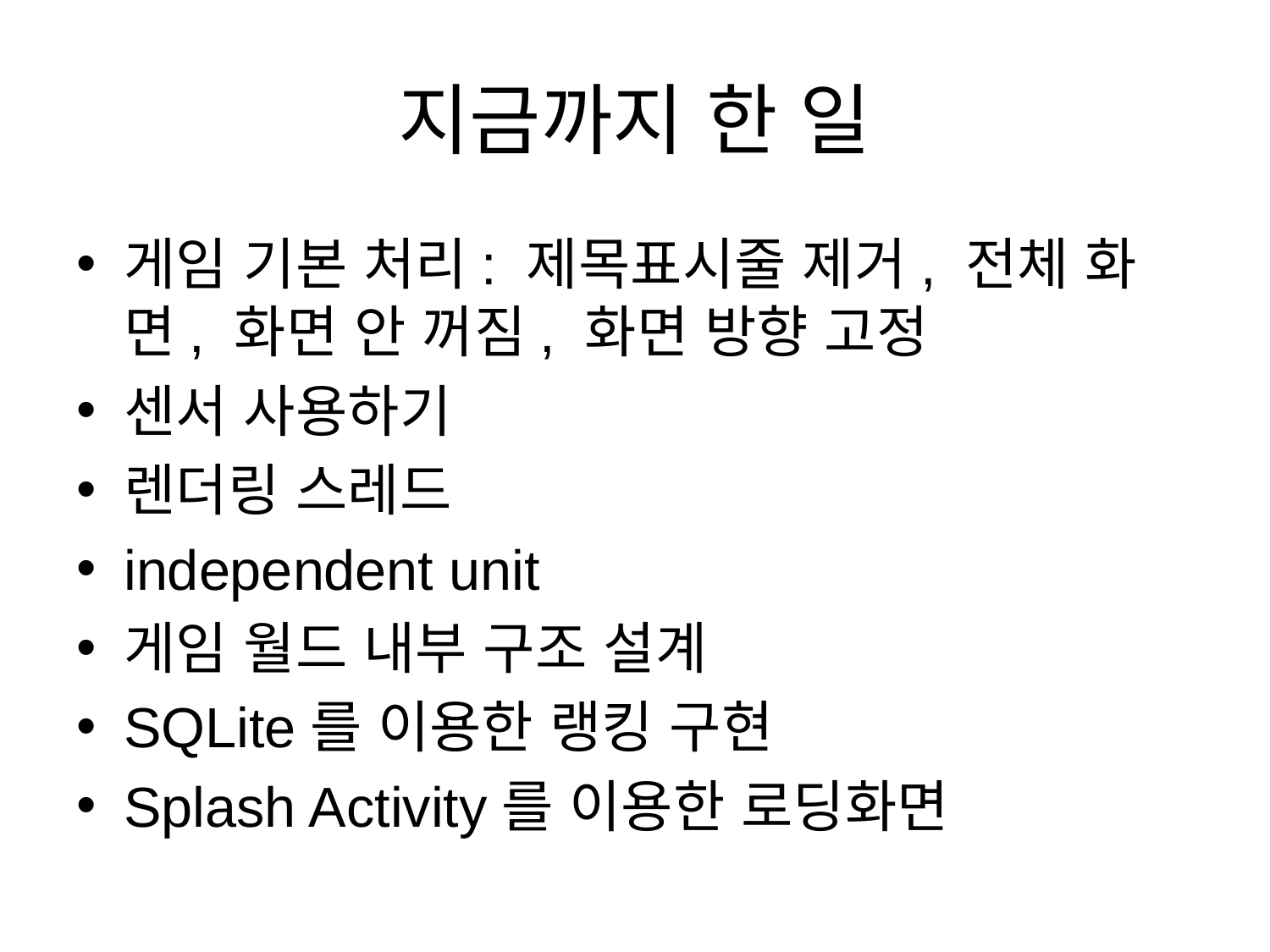

# 지금까지 한 일
게임 기본 처리: 제목표시줄 제거, 전체 화면, 화면 안 꺼짐, 화면 방향 고정
센서 사용하기
렌더링 스레드
independent unit
게임 월드 내부 구조 설계
SQLite를 이용한 랭킹 구현
Splash Activity를 이용한 로딩화면